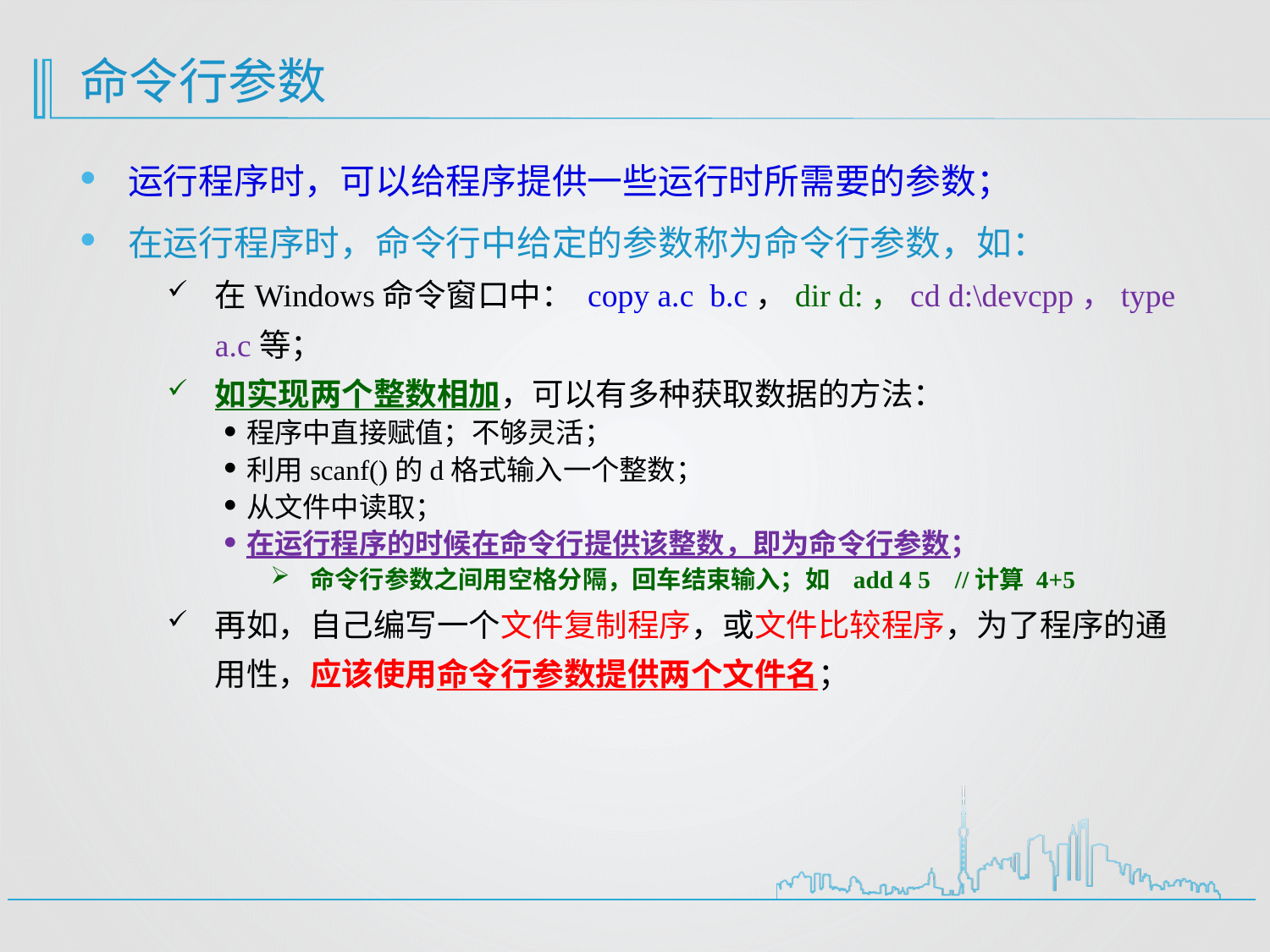

# 命令行参数
运行程序时，可以给程序提供一些运行时所需要的参数；
在运行程序时，命令行中给定的参数称为命令行参数，如：
在Windows命令窗口中： copy a.c  b.c，dir d:，cd d:\devcpp，type a.c等；
如实现两个整数相加，可以有多种获取数据的方法：
程序中直接赋值；不够灵活；
利用scanf()的d格式输入一个整数；
从文件中读取；
在运行程序的时候在命令行提供该整数，即为命令行参数；
命令行参数之间用空格分隔，回车结束输入；如   add 4 5    //计算 4+5
再如，自己编写一个文件复制程序，或文件比较程序，为了程序的通用性，应该使用命令行参数提供两个文件名；